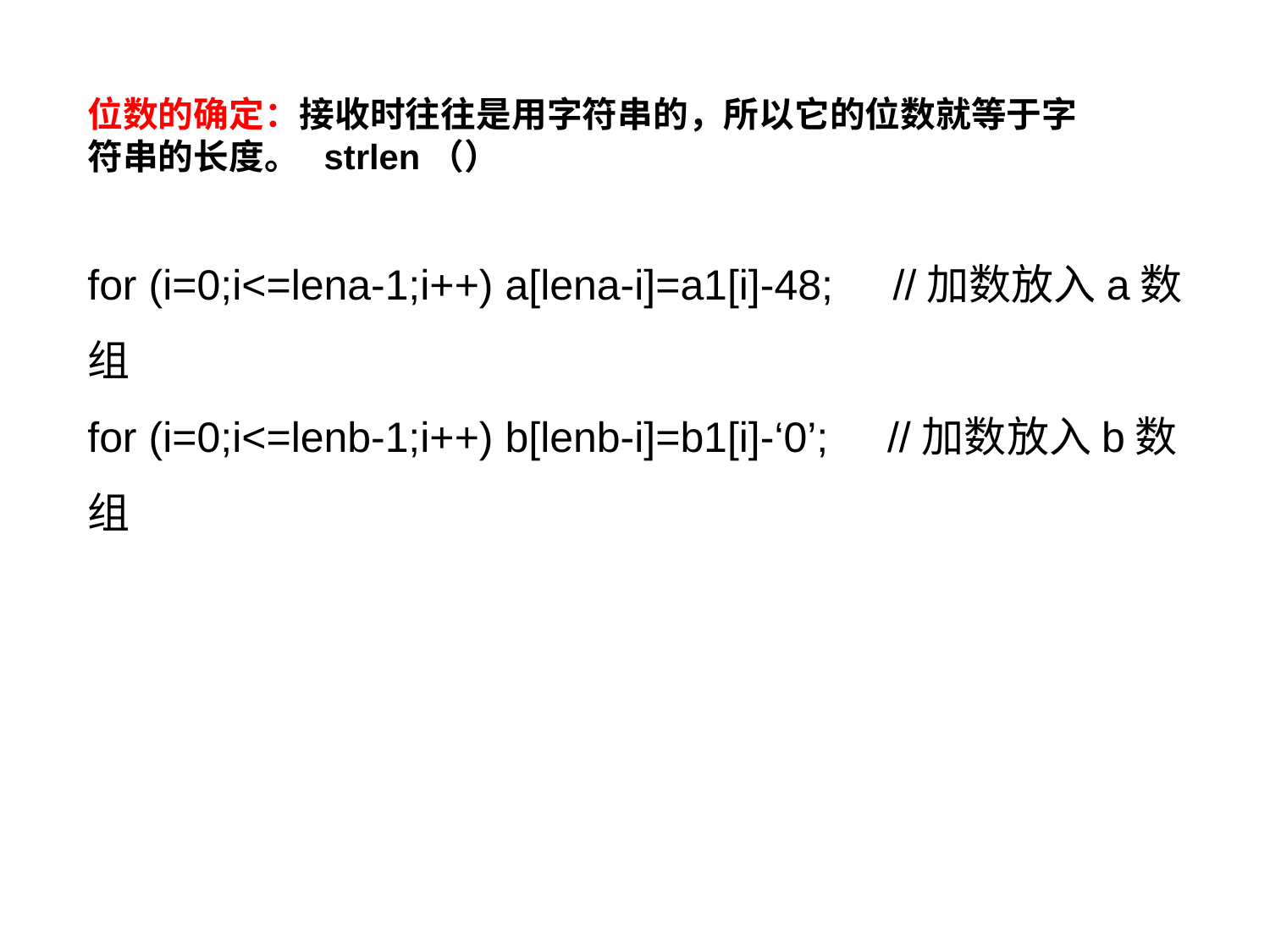

位数的确定：接收时往往是用字符串的，所以它的位数就等于字符串的长度。  strlen（）
for (i=0;i<=lena-1;i++) a[lena-i]=a1[i]-48;     //加数放入a数组
for (i=0;i<=lenb-1;i++) b[lenb-i]=b1[i]-‘0’;     //加数放入b数组